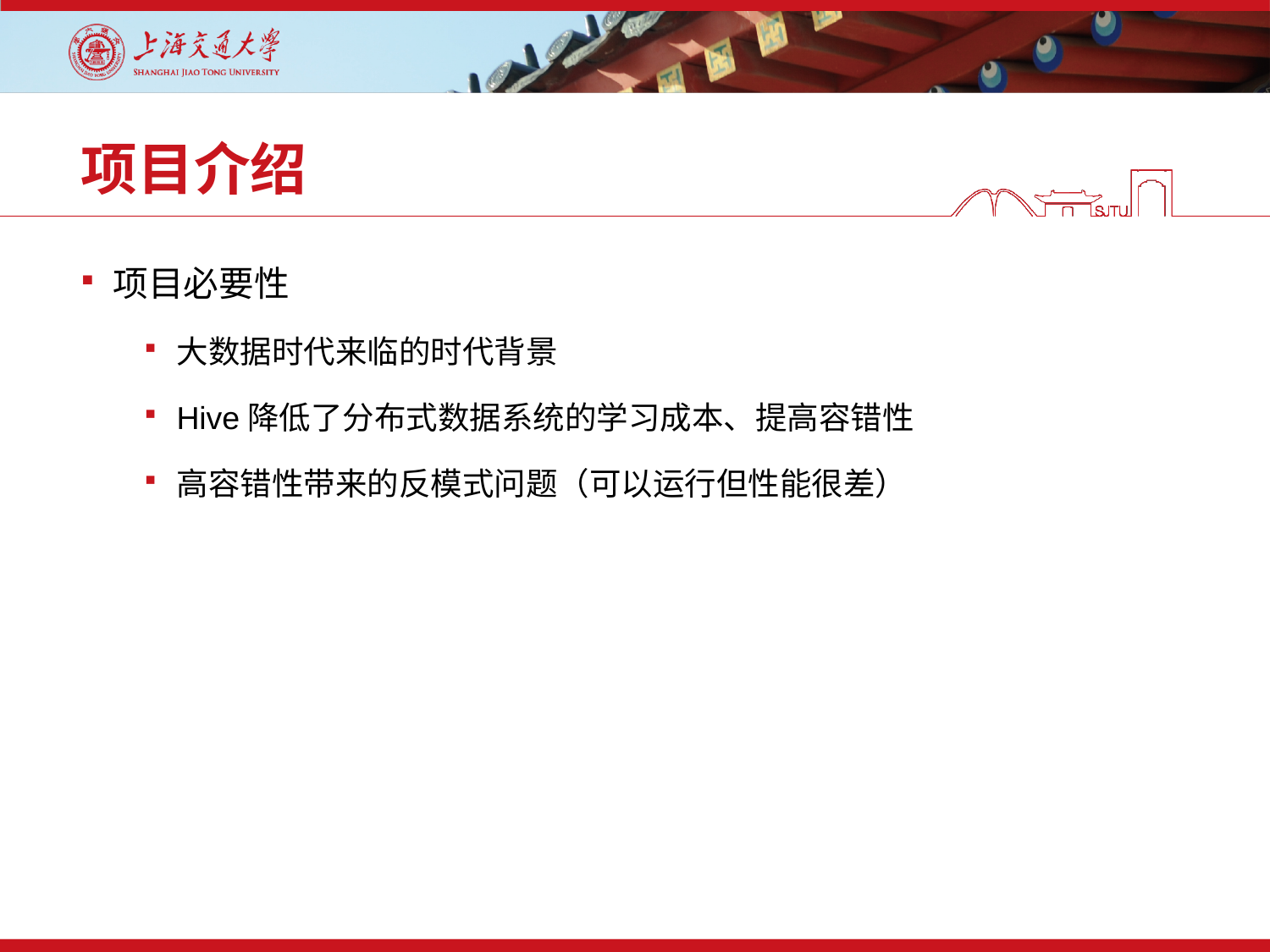

# 项目介绍
项目必要性
大数据时代来临的时代背景
Hive降低了分布式数据系统的学习成本、提高容错性
高容错性带来的反模式问题（可以运行但性能很差）